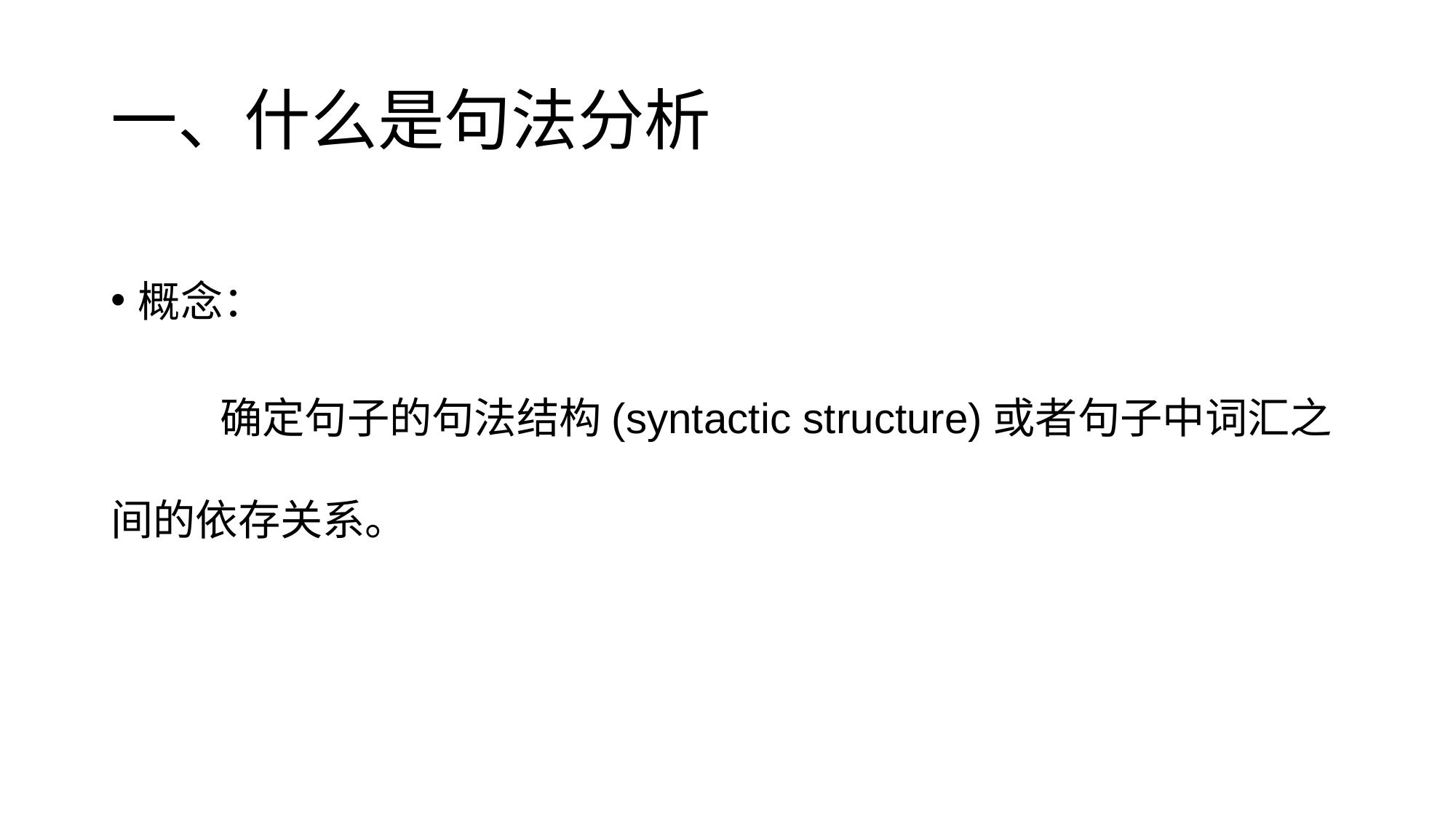

# 一、什么是句法分析
概念：
	确定句子的句法结构(syntactic structure)或者句子中词汇之间的依存关系。